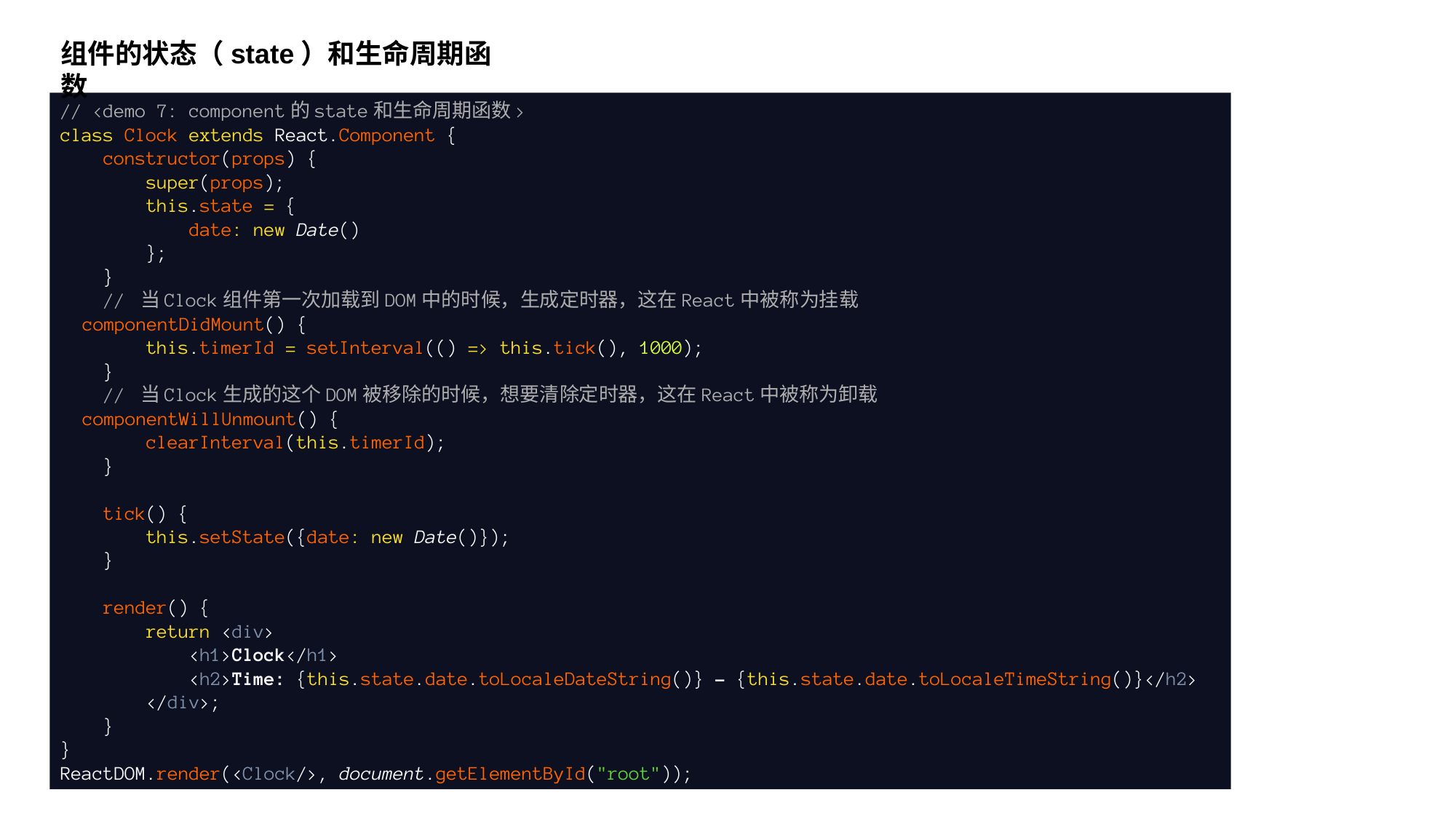

组件的状态（state）和生命周期函数
// <demo 7: component的state和生命周期函数>
class Clock extends React.Component {
    constructor(props) {
        super(props);
        this.state = {
            date: new Date()
        };
    }
    // 当Clock组件第一次加载到DOM中的时候，生成定时器，这在React中被称为挂载
    componentDidMount() {
        this.timerId = setInterval(() => this.tick(), 1000);
    }
    // 当Clock生成的这个DOM被移除的时候，想要清除定时器，这在React中被称为卸载
    componentWillUnmount() {
        clearInterval(this.timerId);
    }
    tick() {
        this.setState({date: new Date()});
    }
    render() {
        return <div>
            <h1>Clock</h1>
            <h2>Time: {this.state.date.toLocaleDateString()} - {this.state.date.toLocaleTimeString()}</h2>
        </div>;
    }
}
ReactDOM.render(<Clock/>, document.getElementById("root"));